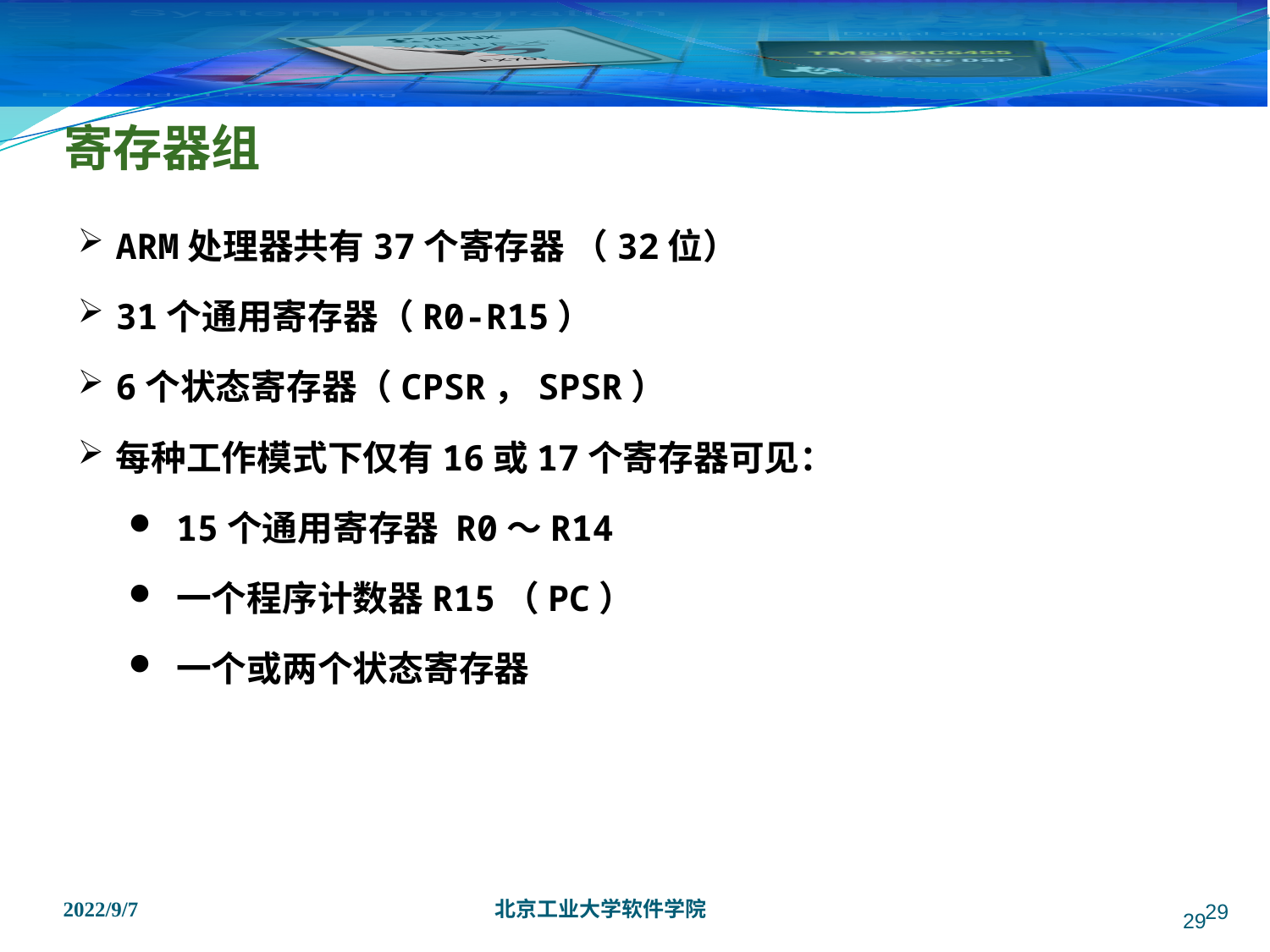

# 寄存器组
ARM处理器共有37个寄存器 （32位）
31个通用寄存器（R0-R15）
6个状态寄存器（CPSR，SPSR）
每种工作模式下仅有16或17个寄存器可见：
15个通用寄存器 R0～R14
一个程序计数器R15（PC）
一个或两个状态寄存器

29